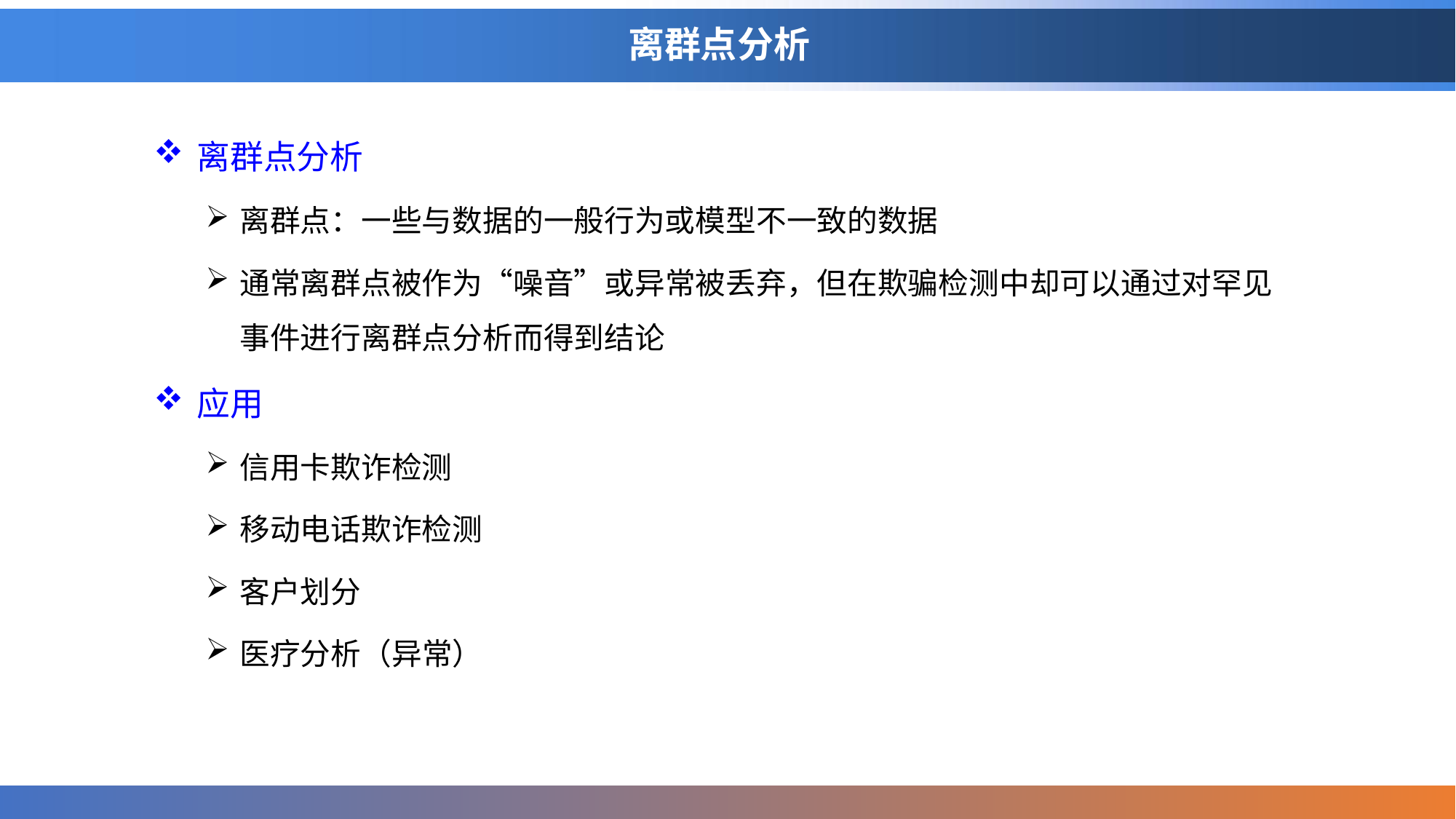

# 离群点分析
离群点分析
离群点：一些与数据的一般行为或模型不一致的数据
通常离群点被作为“噪音”或异常被丢弃，但在欺骗检测中却可以通过对罕见事件进行离群点分析而得到结论
应用
信用卡欺诈检测
移动电话欺诈检测
客户划分
医疗分析（异常）